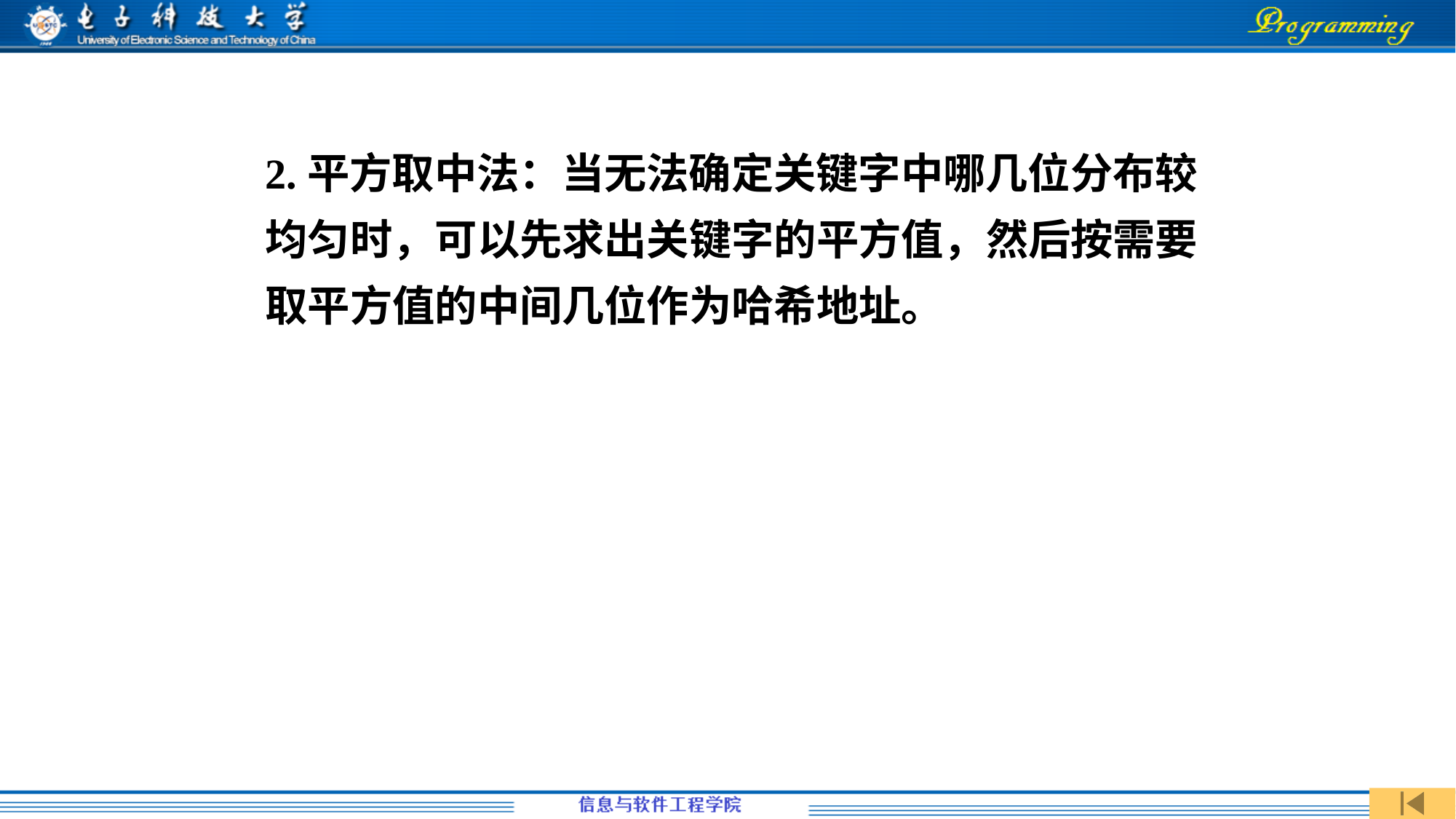

2.平方取中法：当无法确定关键字中哪几位分布较均匀时，可以先求出关键字的平方值，然后按需要取平方值的中间几位作为哈希地址。